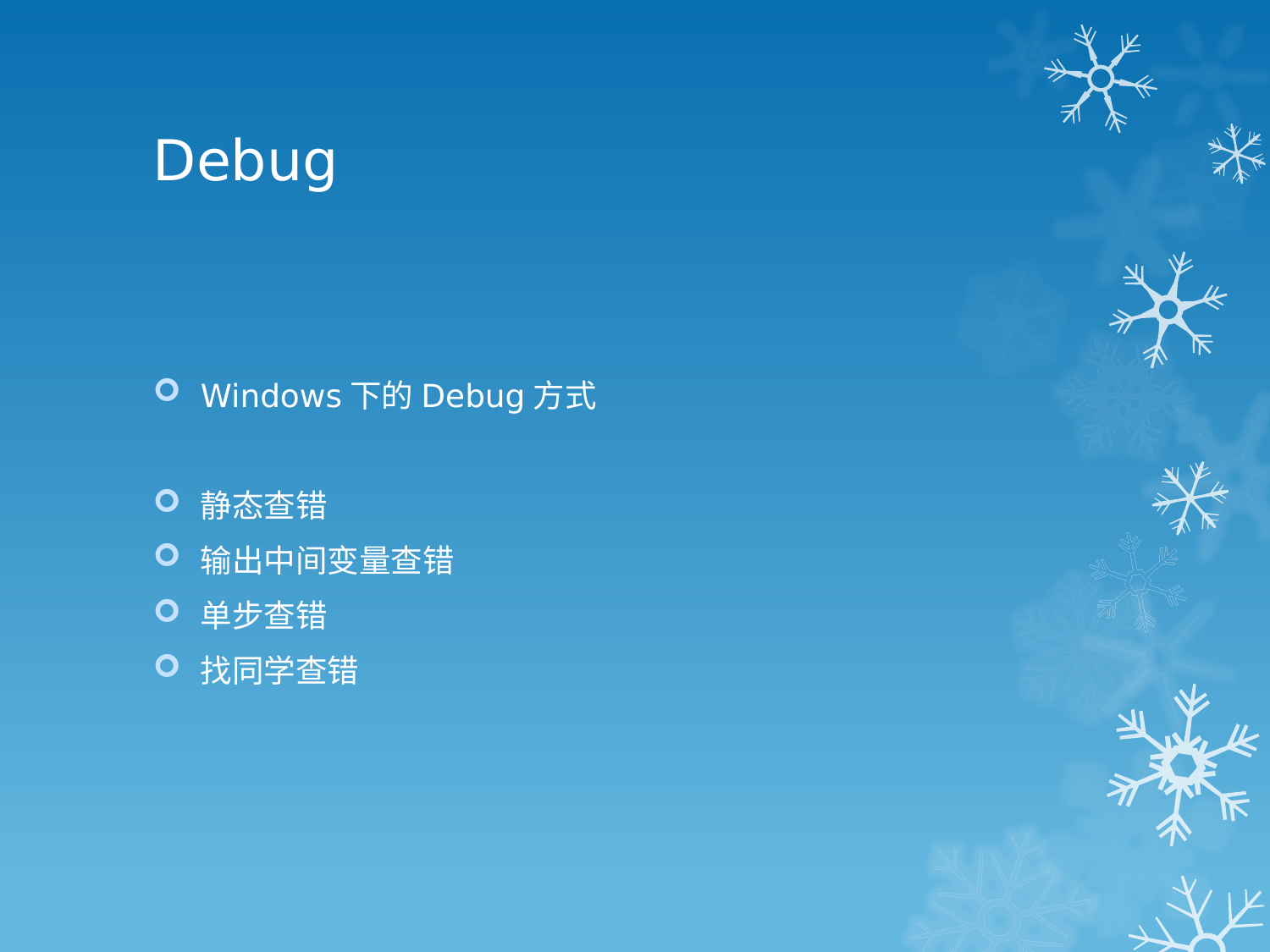

# Debug
Windows下的Debug方式

静态查错
输出中间变量查错
单步查错
找同学查错